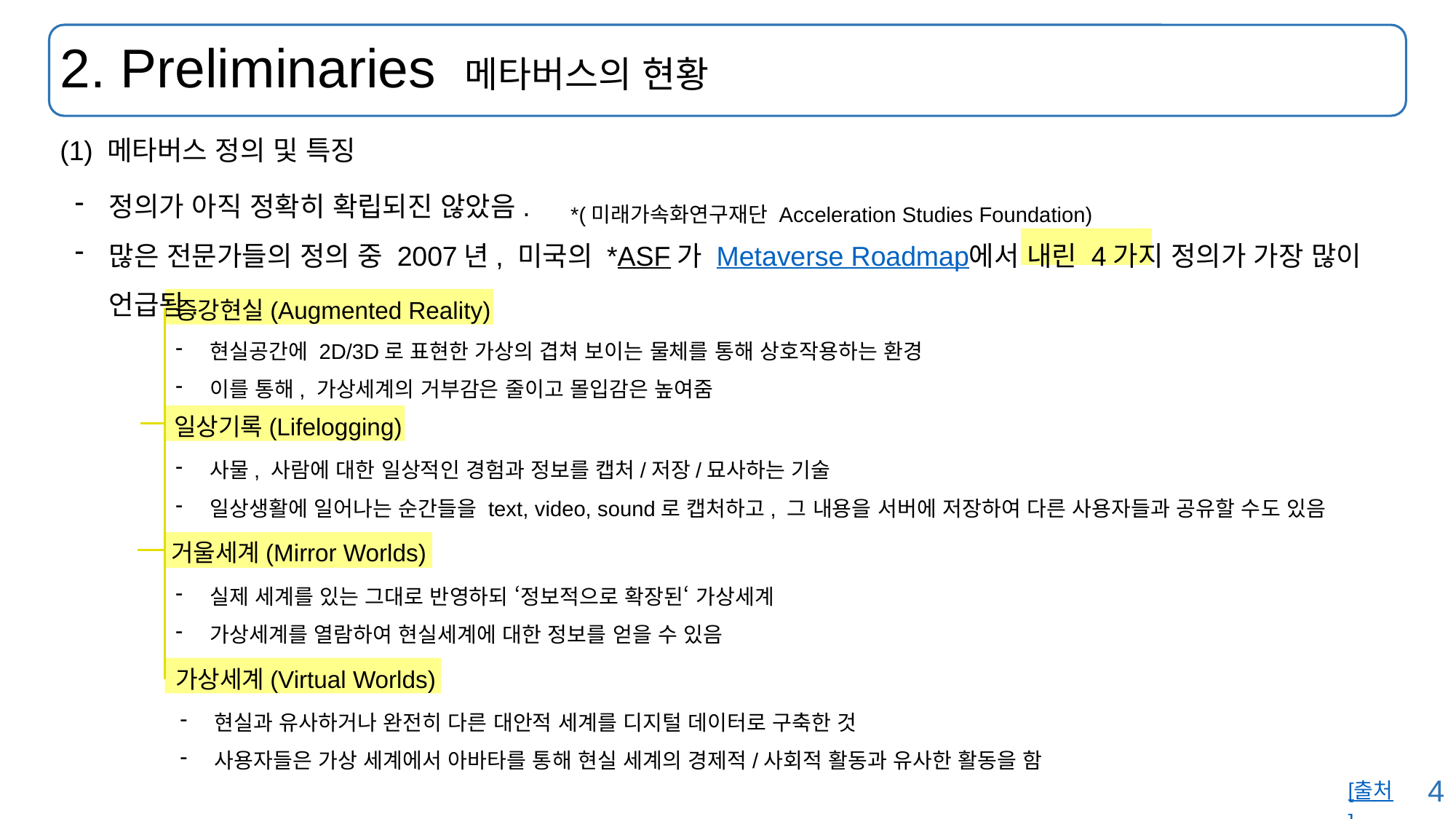

# 2. Preliminaries 메타버스의 현황
(1) 메타버스 정의 및 특징
정의가 아직 정확히 확립되진 않았음.
많은 전문가들의 정의 중 2007년, 미국의 *ASF가 Metaverse Roadmap에서 내린 4가지 정의가 가장 많이 언급됨.
*(미래가속화연구재단 Acceleration Studies Foundation)

증강현실(Augmented Reality)
현실공간에 2D/3D로 표현한 가상의 겹쳐 보이는 물체를 통해 상호작용하는 환경
이를 통해, 가상세계의 거부감은 줄이고 몰입감은 높여줌

일상기록(Lifelogging)
사물, 사람에 대한 일상적인 경험과 정보를 캡처/저장/묘사하는 기술
일상생활에 일어나는 순간들을 text, video, sound로 캡처하고, 그 내용을 서버에 저장하여 다른 사용자들과 공유할 수도 있음
거울세계(Mirror Worlds)

실제 세계를 있는 그대로 반영하되 ‘정보적으로 확장된‘ 가상세계
가상세계를 열람하여 현실세계에 대한 정보를 얻을 수 있음

가상세계(Virtual Worlds)
현실과 유사하거나 완전히 다른 대안적 세계를 디지털 데이터로 구축한 것
사용자들은 가상 세계에서 아바타를 통해 현실 세계의 경제적/사회적 활동과 유사한 활동을 함
[출처]